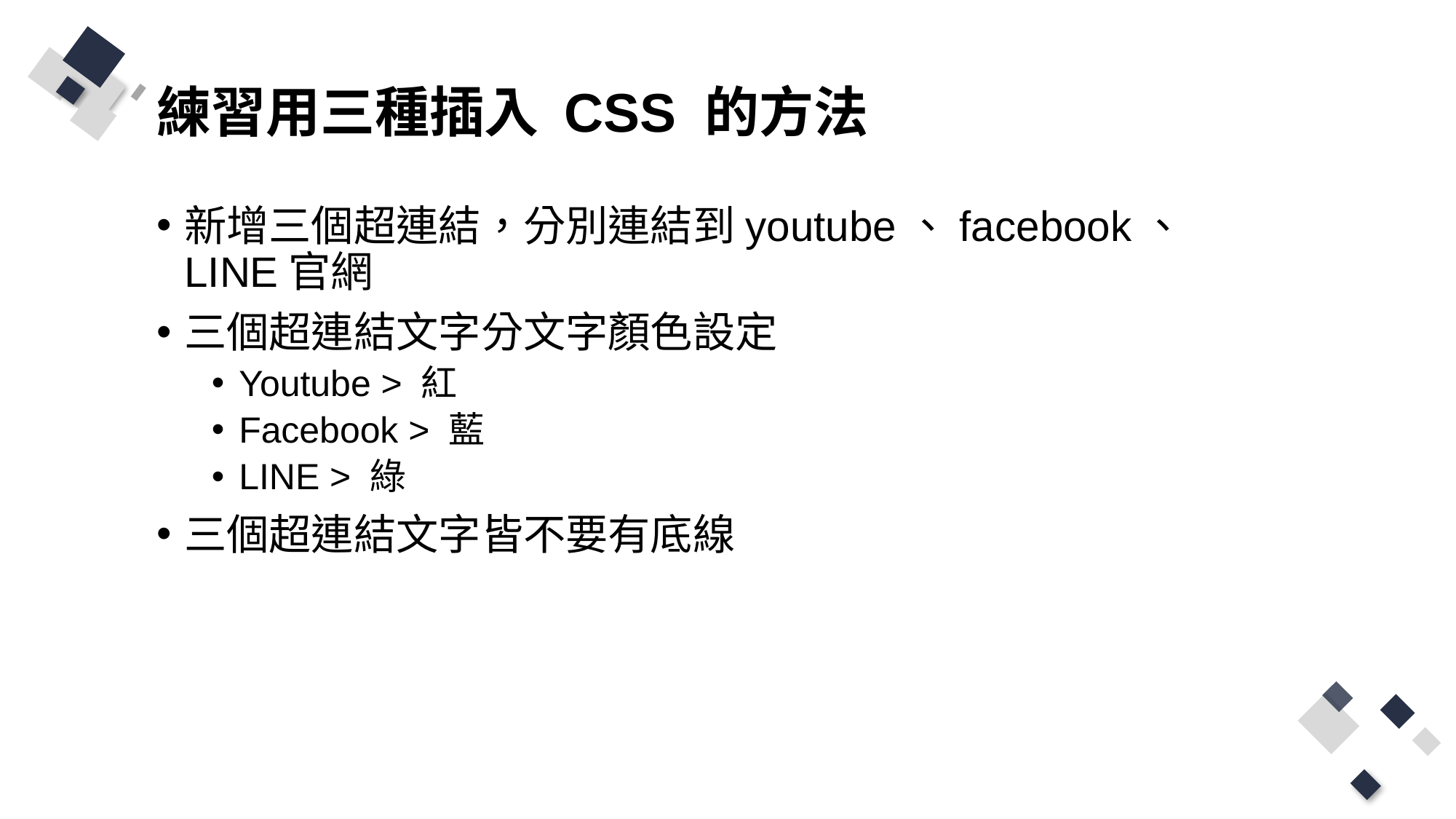

# 練習用三種插入 CSS 的方法
新增三個超連結，分別連結到youtube、facebook、 LINE官網
三個超連結文字分文字顏色設定
Youtube > 紅
Facebook > 藍
LINE > 綠
三個超連結文字皆不要有底線